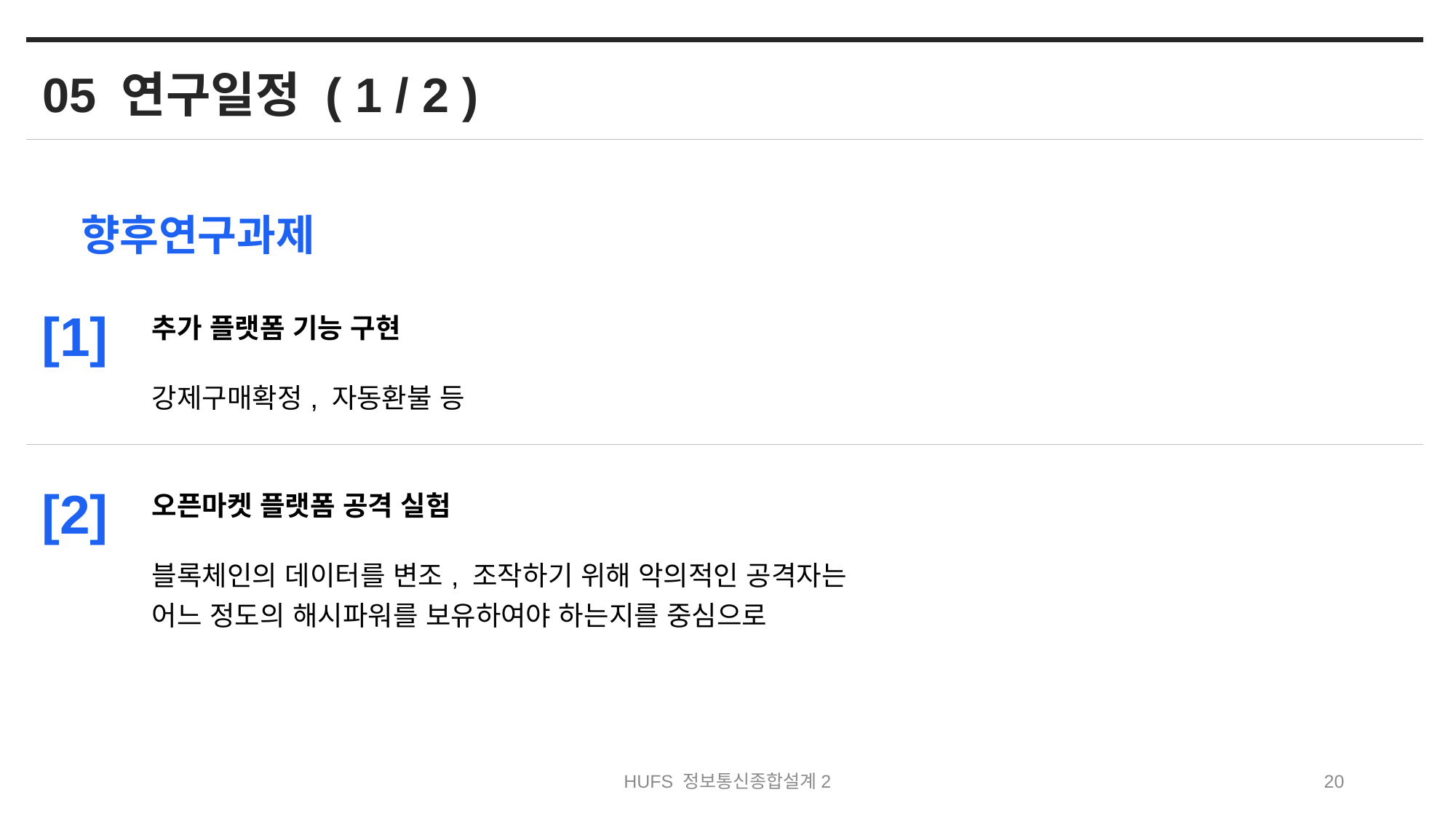

05 연구일정 ( 1 / 2 )
향후연구과제
| [1] | 추가 플랫폼 기능 구현 강제구매확정, 자동환불 등 |
| --- | --- |
| [2] | 오픈마켓 플랫폼 공격 실험 블록체인의 데이터를 변조, 조작하기 위해 악의적인 공격자는 어느 정도의 해시파워를 보유하여야 하는지를 중심으로 |
HUFS 정보통신종합설계2
20